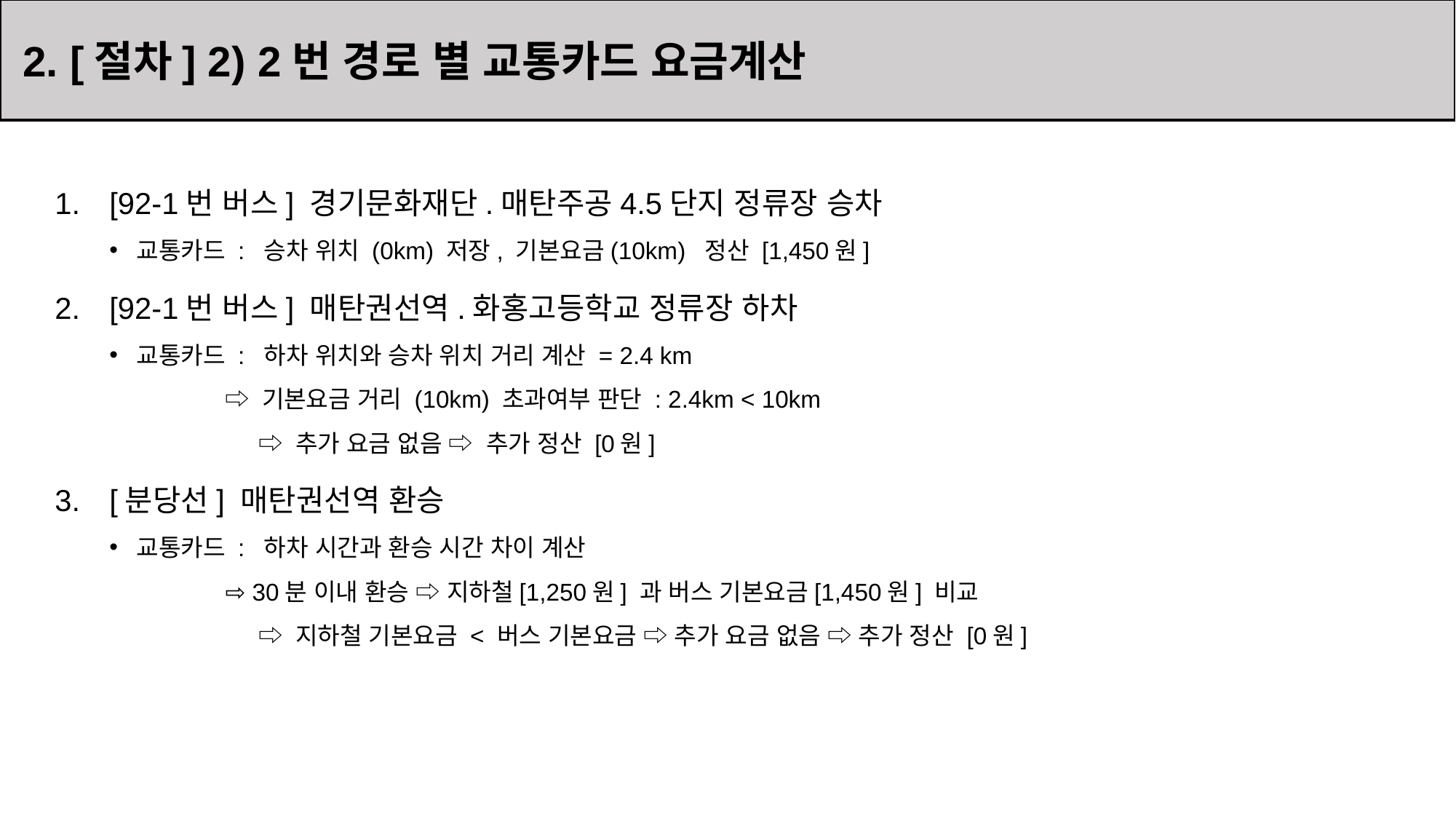

2. [절차] 2) 2번 경로 별 교통카드 요금계산
[92-1번 버스] 경기문화재단.매탄주공4.5단지 정류장 승차
교통카드 :  승차 위치 (0km) 저장, 기본요금(10km)  정산 [1,450원]
[92-1번 버스] 매탄권선역.화홍고등학교 정류장 하차
교통카드 :  하차 위치와 승차 위치 거리 계산 = 2.4 km
	 ⇨ 기본요금 거리 (10km) 초과여부 판단 : 2.4km < 10km
	      ⇨ 추가 요금 없음 ⇨  추가 정산 [0원]
[분당선] 매탄권선역 환승
교통카드 :  하차 시간과 환승 시간 차이 계산
	 ⇨ 30분 이내 환승 ⇨ 지하철[1,250원] 과 버스 기본요금[1,450원] 비교
	      ⇨ 지하철 기본요금 < 버스 기본요금 ⇨ 추가 요금 없음 ⇨ 추가 정산 [0원]